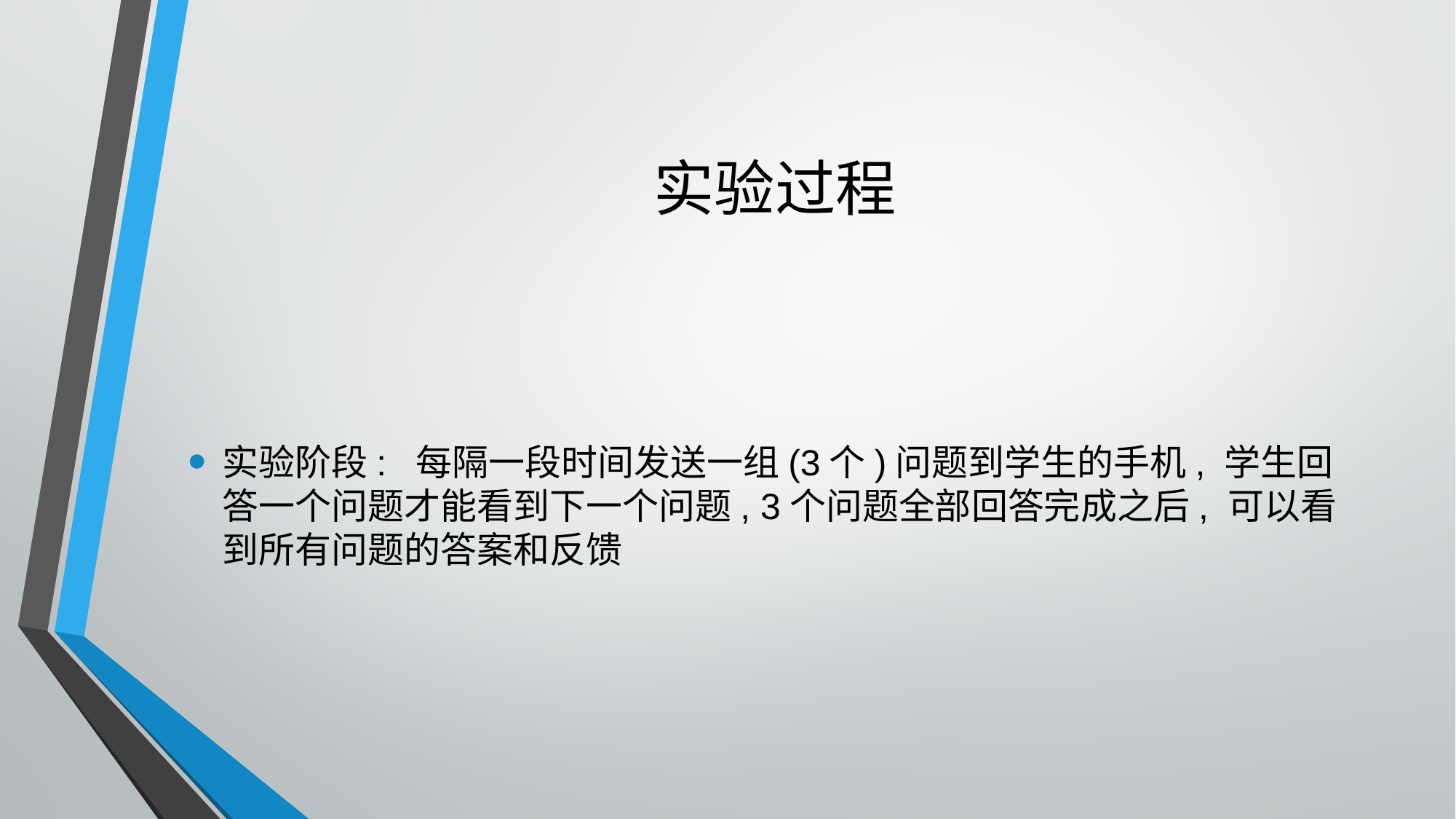

# 实验过程
实验阶段:  每隔一段时间发送一组(3个)问题到学生的手机, 学生回答一个问题才能看到下一个问题, 3个问题全部回答完成之后, 可以看到所有问题的答案和反馈